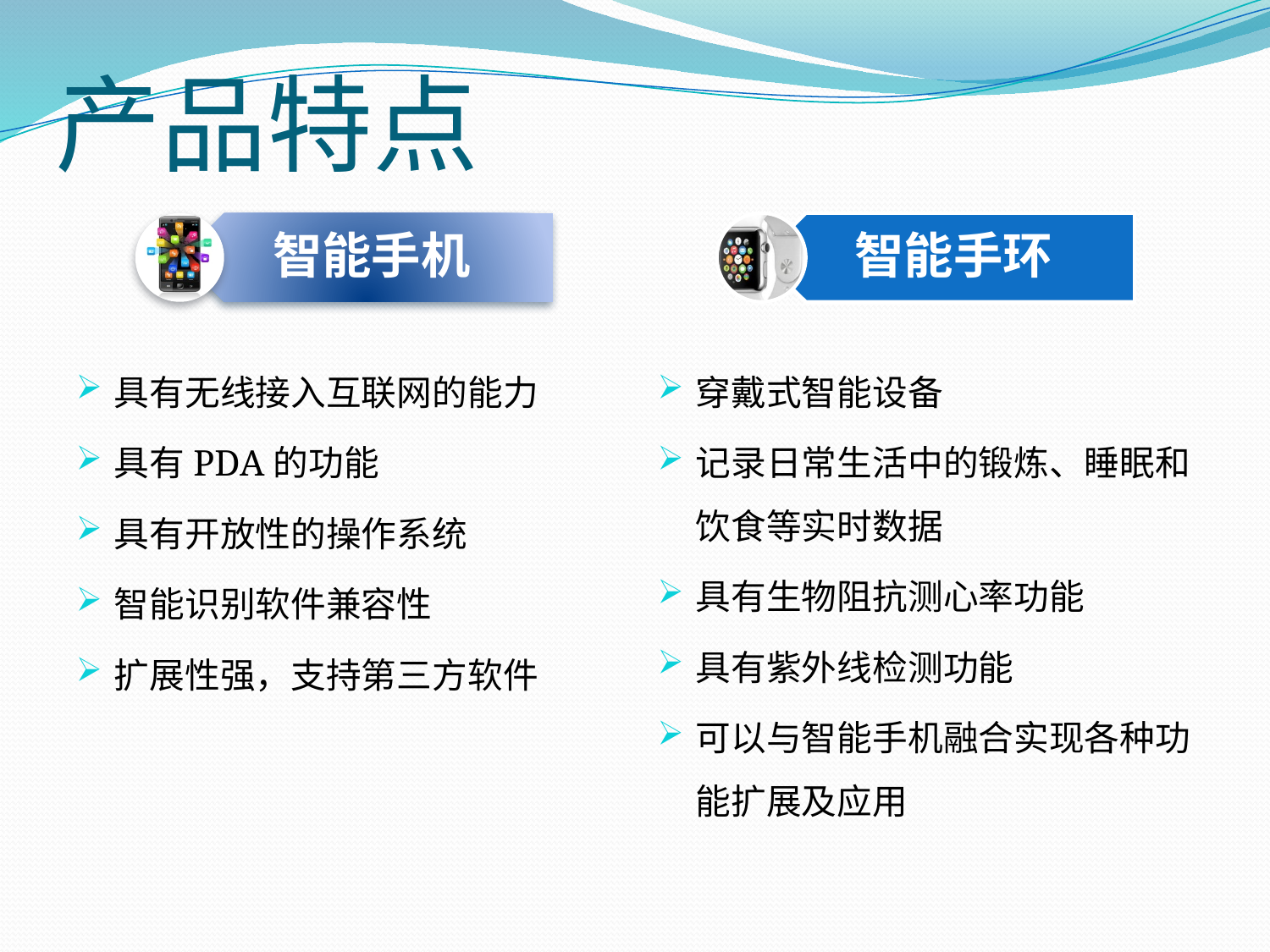

# 产品特点
智能手机
智能手环
具有无线接入互联网的能力
具有PDA的功能
具有开放性的操作系统
智能识别软件兼容性
扩展性强，支持第三方软件
穿戴式智能设备
记录日常生活中的锻炼、睡眠和饮食等实时数据
具有生物阻抗测心率功能
具有紫外线检测功能
可以与智能手机融合实现各种功能扩展及应用